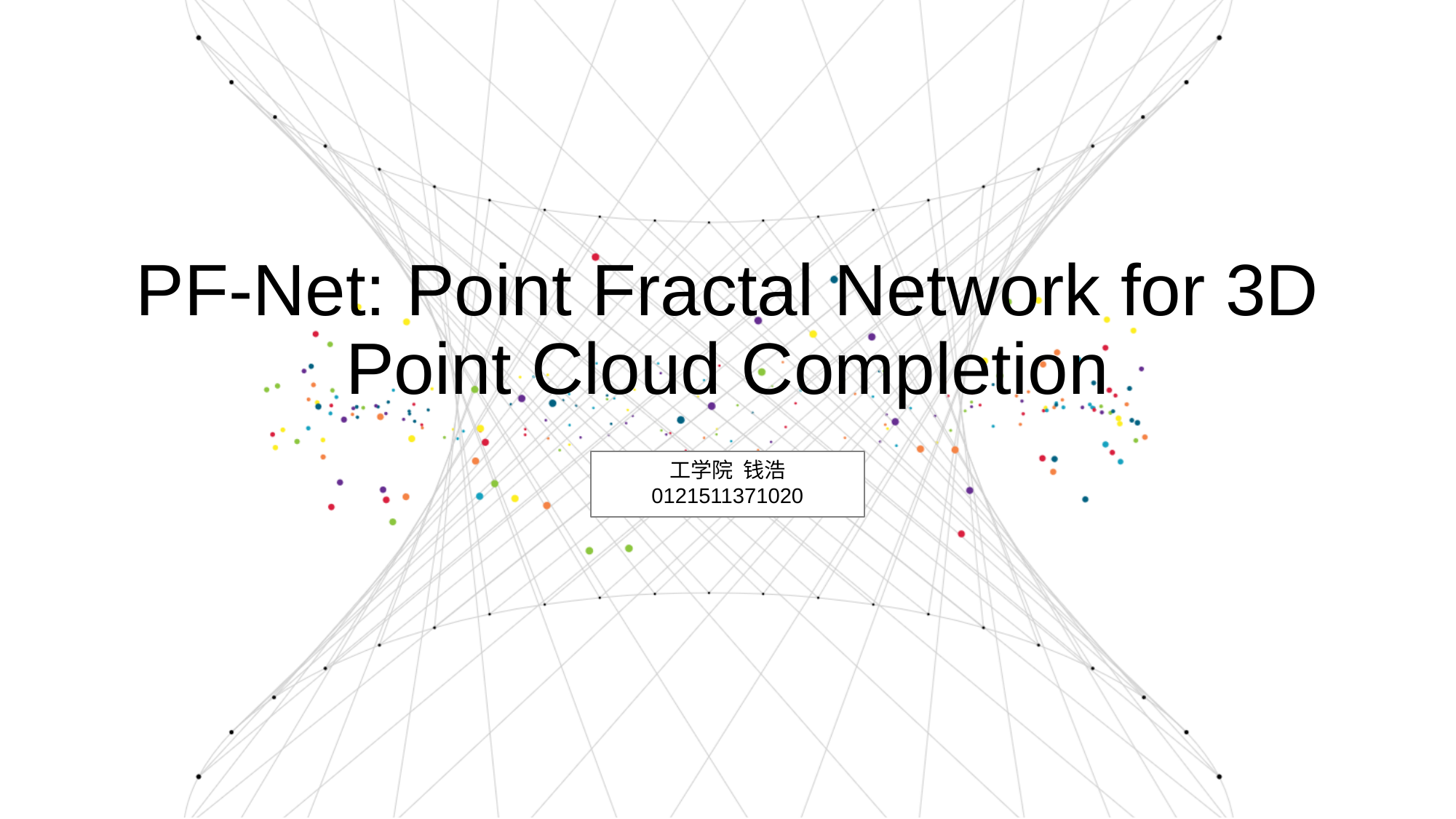

PF-Net: Point Fractal Network for 3D Point Cloud Completion
工学院  钱浩
0121511371020